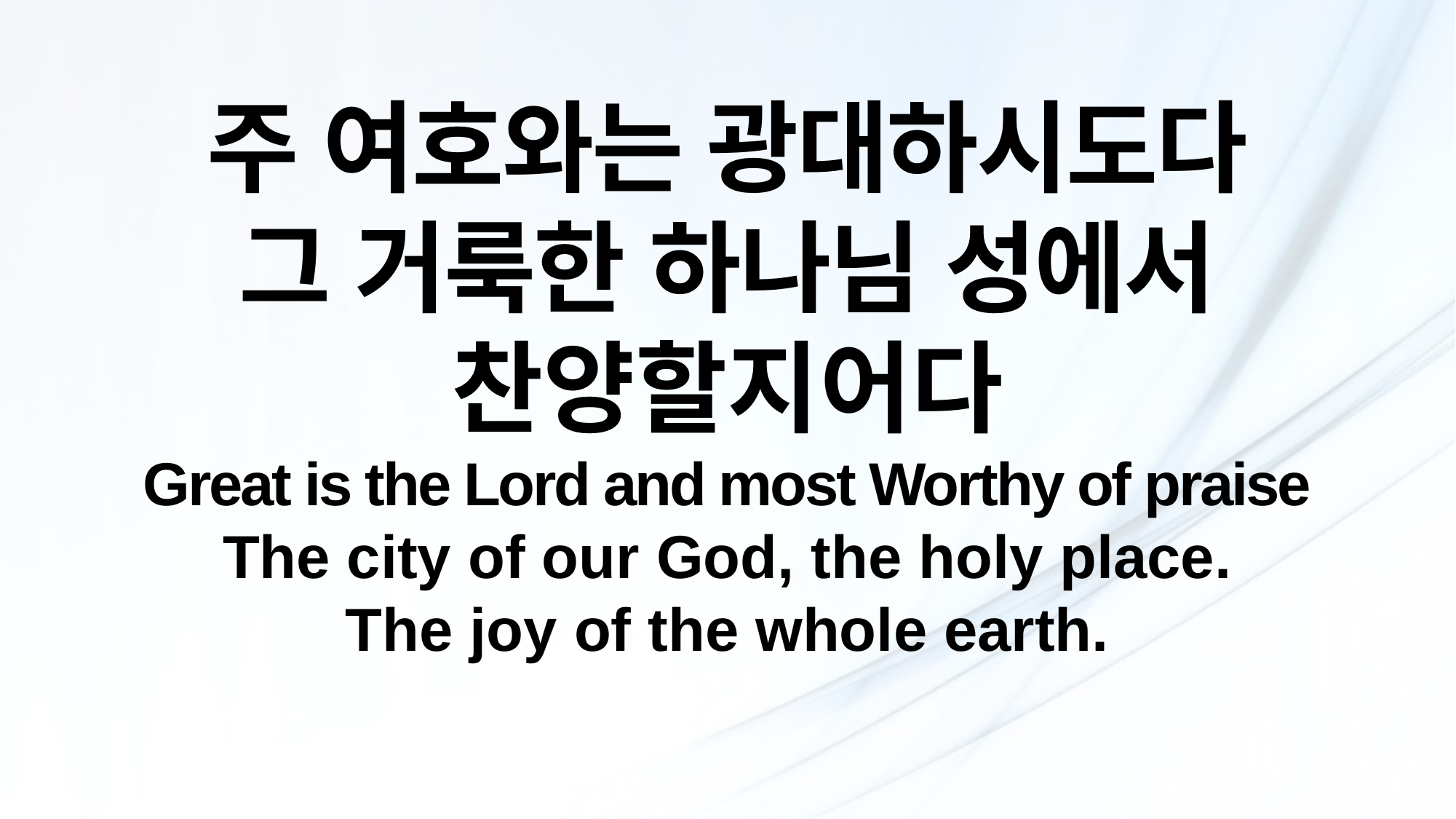

주 여호와는 광대하시도다
그 거룩한 하나님 성에서
찬양할지어다
Great is the Lord and most Worthy of praise
The city of our God, the holy place.
The joy of the whole earth.